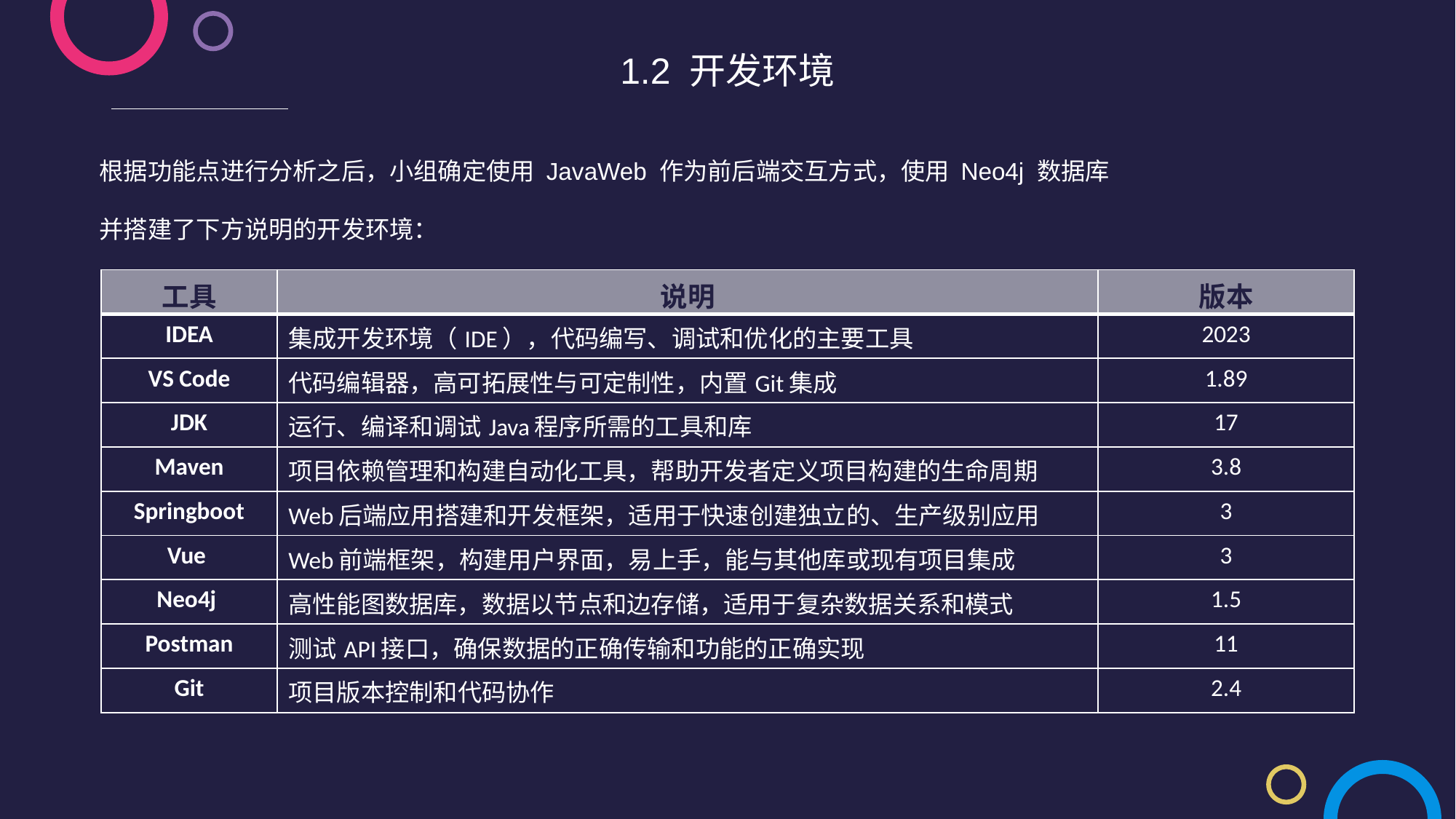

1.2 开发环境
根据功能点进行分析之后，小组确定使用 JavaWeb 作为前后端交互方式，使用 Neo4j 数据库
并搭建了下方说明的开发环境：

| 工具 | 说明 | 版本 |
| --- | --- | --- |
| IDEA | 集成开发环境（IDE），代码编写、调试和优化的主要工具 | 2023 |
| VS Code | 代码编辑器，高可拓展性与可定制性，内置Git集成 | 1.89 |
| JDK | 运行、编译和调试Java程序所需的工具和库 | 17 |
| Maven | 项目依赖管理和构建自动化工具，帮助开发者定义项目构建的生命周期 | 3.8 |
| Springboot | Web后端应用搭建和开发框架，适用于快速创建独立的、生产级别应用 | 3 |
| Vue | Web前端框架，构建用户界面，易上手，能与其他库或现有项目集成 | 3 |
| Neo4j | 高性能图数据库，数据以节点和边存储，适用于复杂数据关系和模式 | 1.5 |
| Postman | 测试API接口，确保数据的正确传输和功能的正确实现 | 11 |
| Git | 项目版本控制和代码协作 | 2.4 |